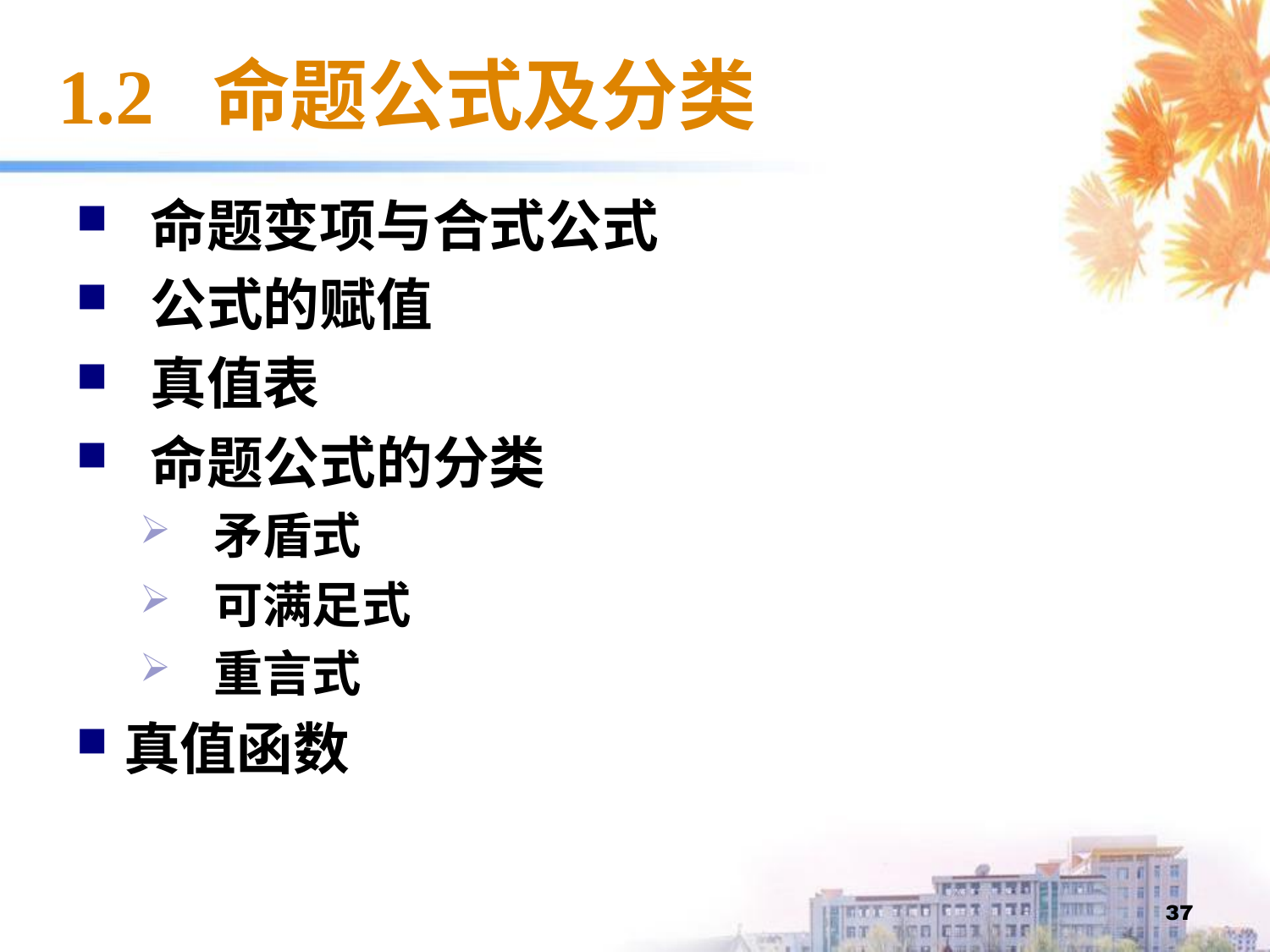

# 1.2  命题公式及分类
 命题变项与合式公式
 公式的赋值
 真值表
 命题公式的分类
  矛盾式
  可满足式
  重言式
真值函数
37